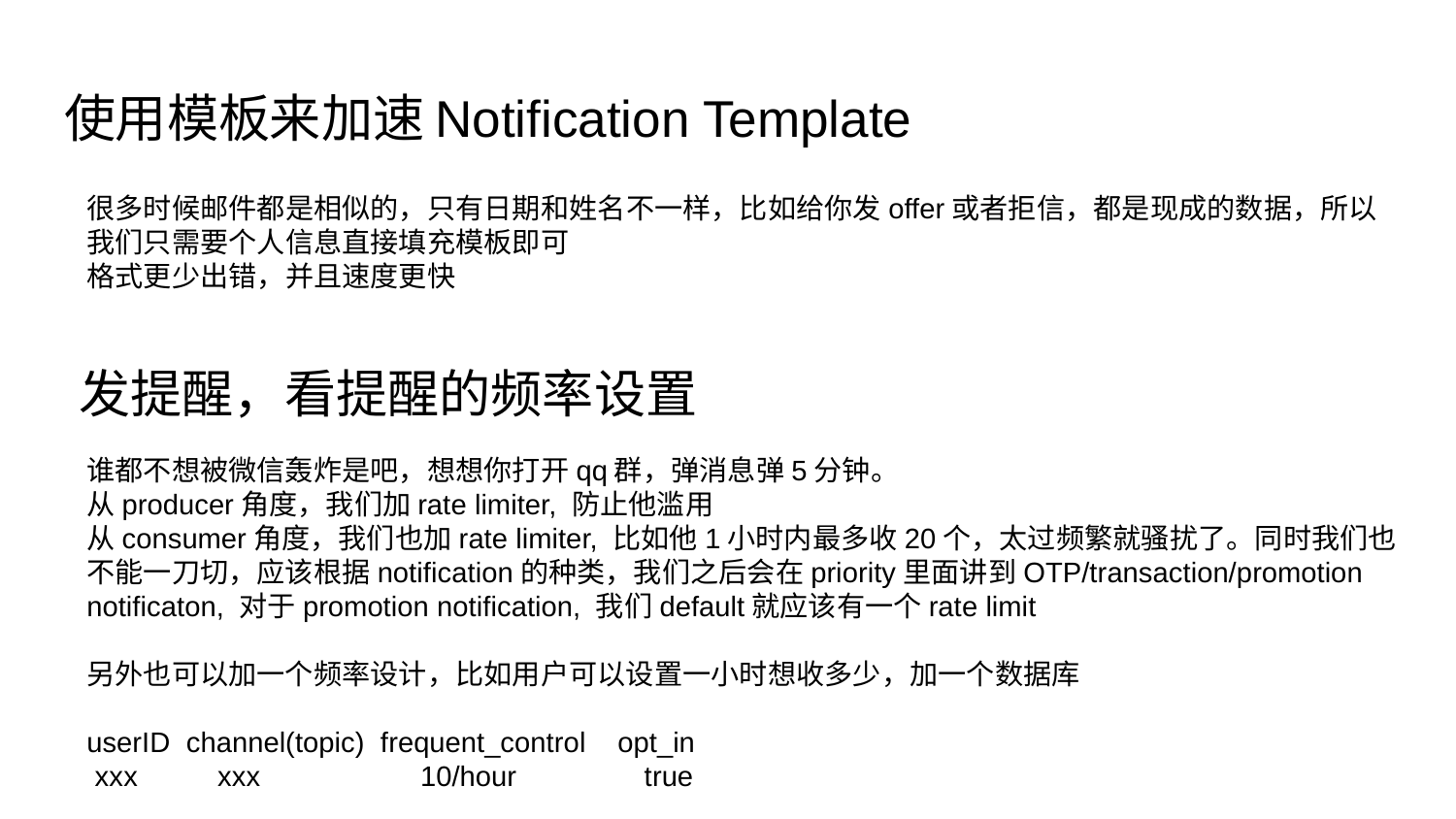

# 使用模板来加速Notification Template
很多时候邮件都是相似的，只有日期和姓名不一样，比如给你发offer或者拒信，都是现成的数据，所以我们只需要个人信息直接填充模板即可
格式更少出错，并且速度更快
发提醒，看提醒的频率设置
谁都不想被微信轰炸是吧，想想你打开qq群，弹消息弹5分钟。
从producer角度，我们加rate limiter, 防止他滥用
从consumer角度，我们也加rate limiter, 比如他1小时内最多收20个，太过频繁就骚扰了。同时我们也不能一刀切，应该根据notification的种类，我们之后会在priority里面讲到OTP/transaction/promotion notificaton, 对于promotion notification, 我们default就应该有一个rate limit

另外也可以加一个频率设计，比如用户可以设置一小时想收多少，加一个数据库

userID  channel(topic)  frequent_control    opt_in
 xxx          xxx                    10/hour                true